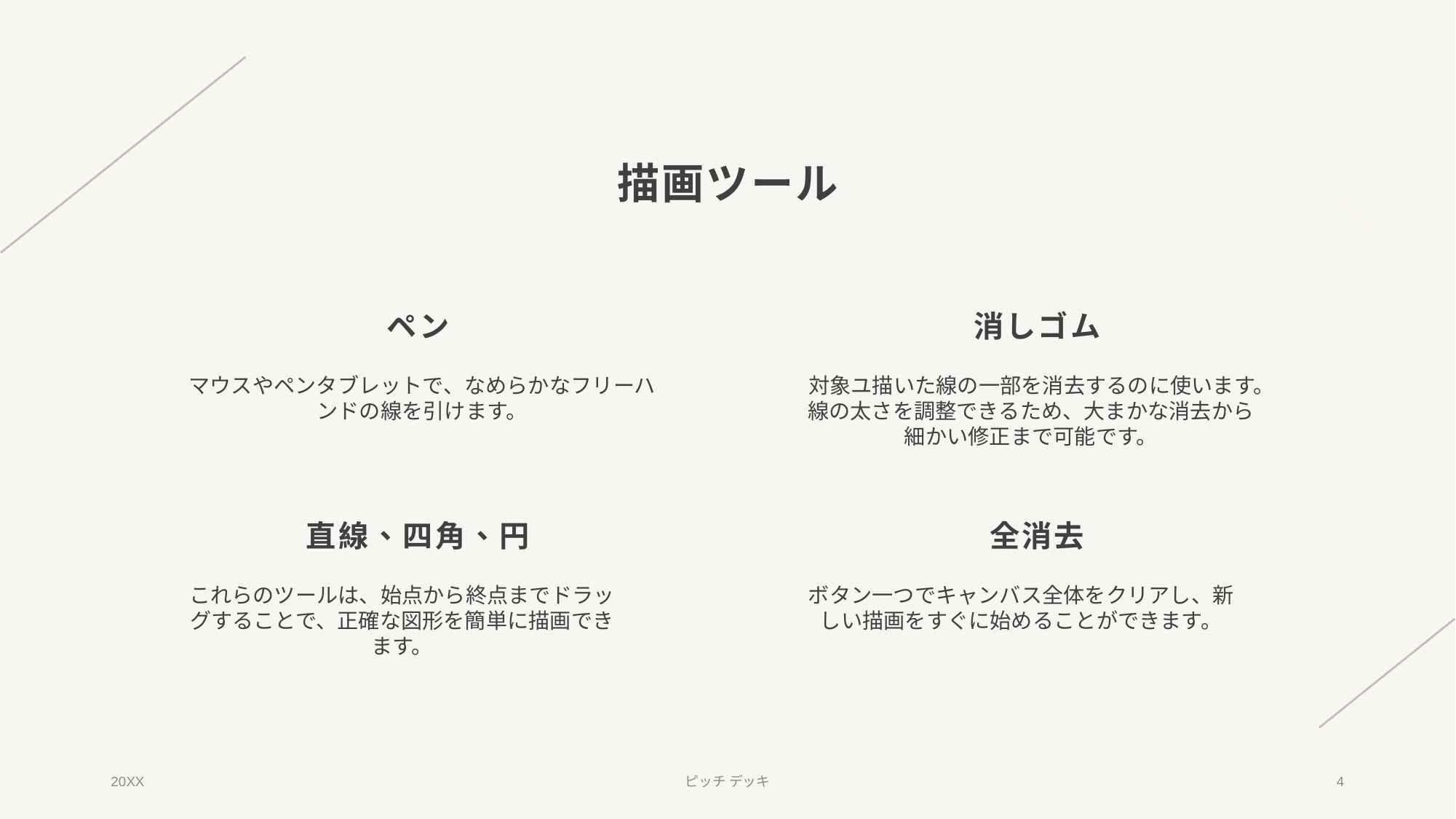

# 描画ツール
ペン
消しゴム
マウスやペンタブレットで、なめらかなフリーハンドの線を引けます。
対象ユ描いた線の一部を消去するのに使います。線の太さを調整できるため、大まかな消去から細かい修正まで可能です。
直線、四角、円
全消去
これらのツールは、始点から終点までドラッグすることで、正確な図形を簡単に描画できます。
ボタン一つでキャンバス全体をクリアし、新しい描画をすぐに始めることができます。
20XX
ピッチ デッキ
4